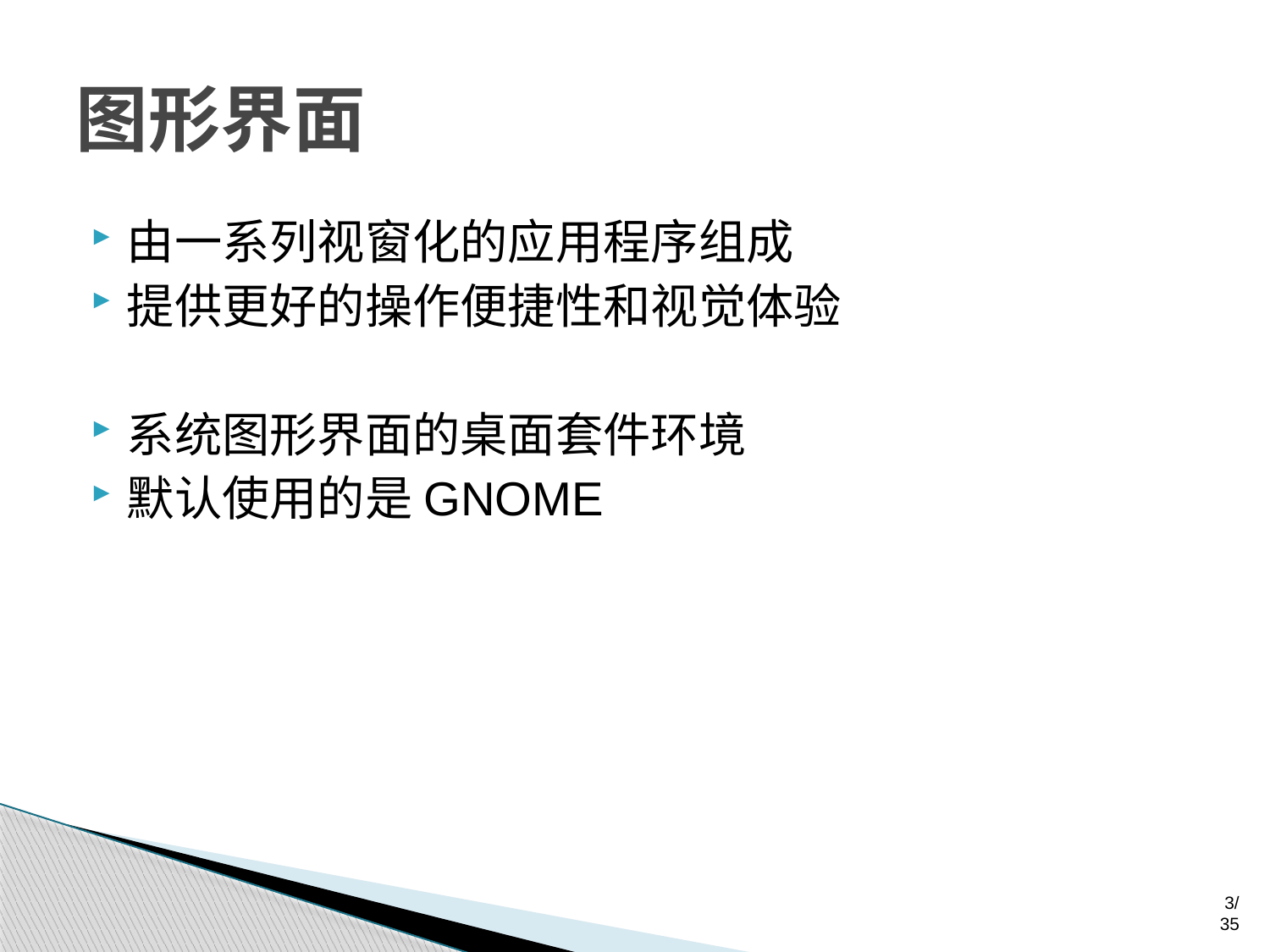

# 图形界面
由一系列视窗化的应用程序组成
提供更好的操作便捷性和视觉体验

系统图形界面的桌面套件环境
默认使用的是GNOME

3/35